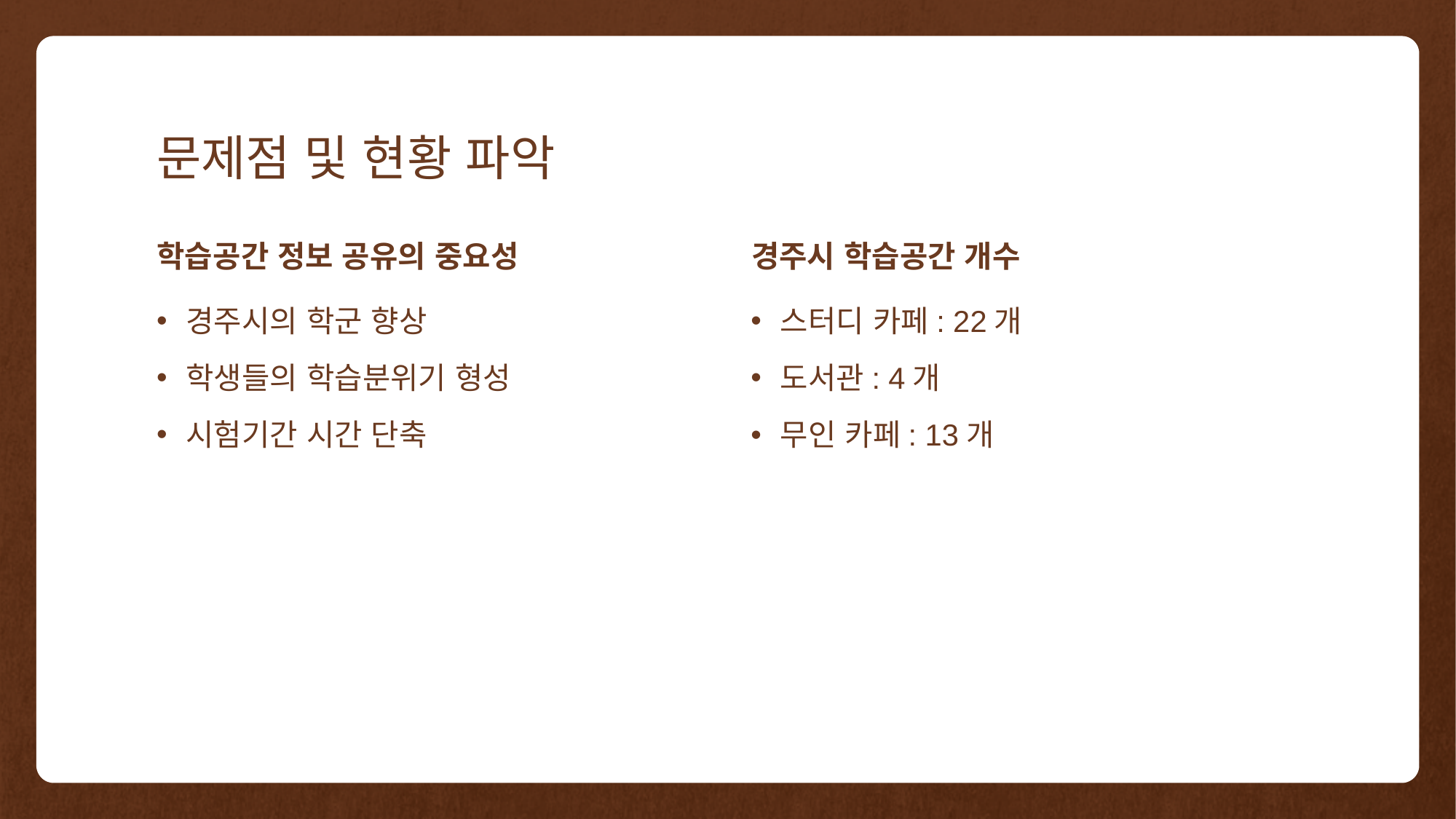

# 문제점 및 현황 파악
학습공간 정보 공유의 중요성
경주시 학습공간 개수
경주시의 학군 향상
학생들의 학습분위기 형성
시험기간 시간 단축

스터디 카페: 22개
도서관: 4개
무인 카페: 13개